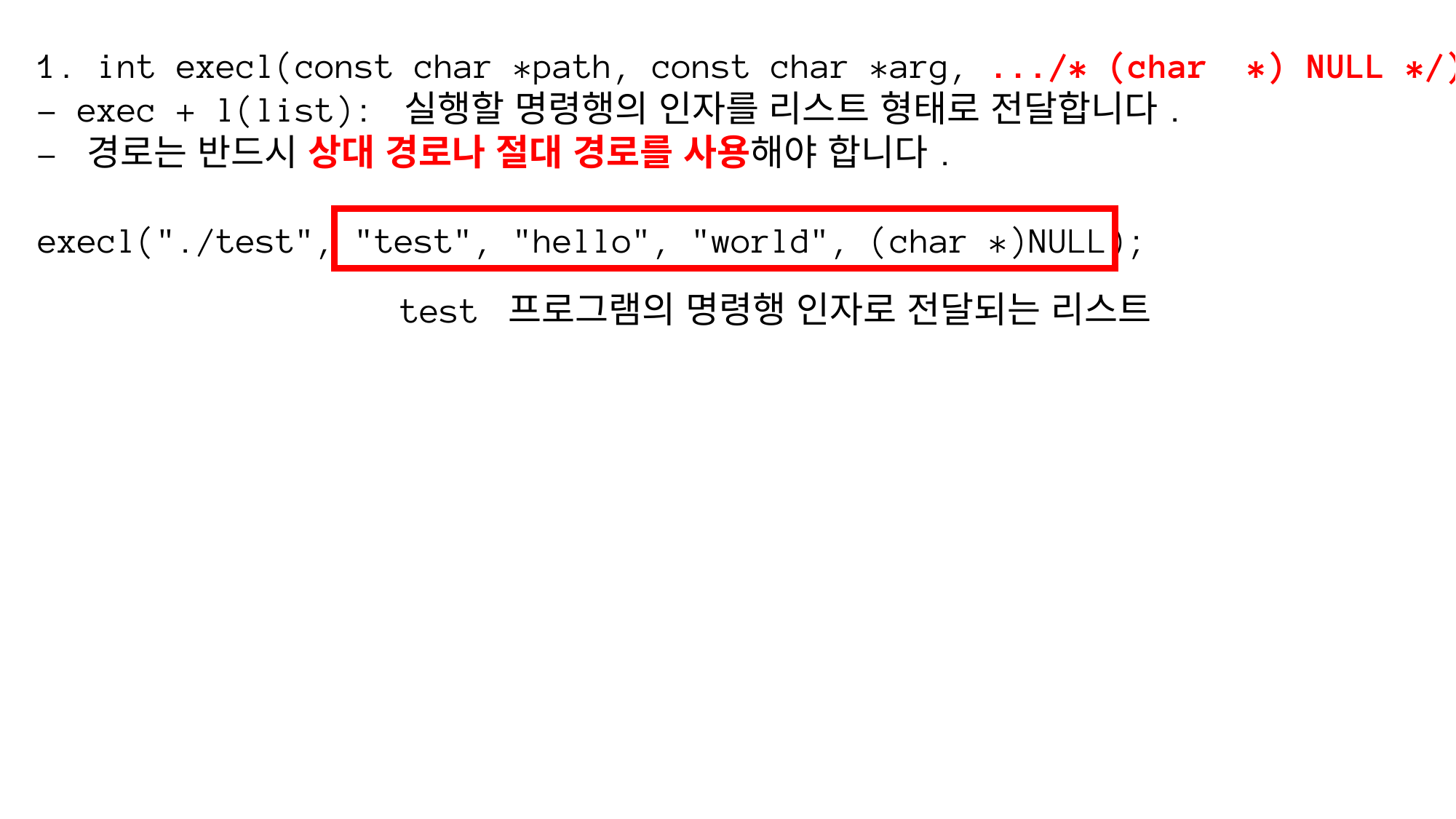

1. int execl(const char *path, const char *arg, .../* (char  *) NULL */);
- exec + l(list): 실행할 명령행의 인자를 리스트 형태로 전달합니다.
- 경로는 반드시 상대 경로나 절대 경로를 사용해야 합니다.

execl("./test", "test", "hello", "world", (char *)NULL);

test 프로그램의 명령행 인자로 전달되는 리스트